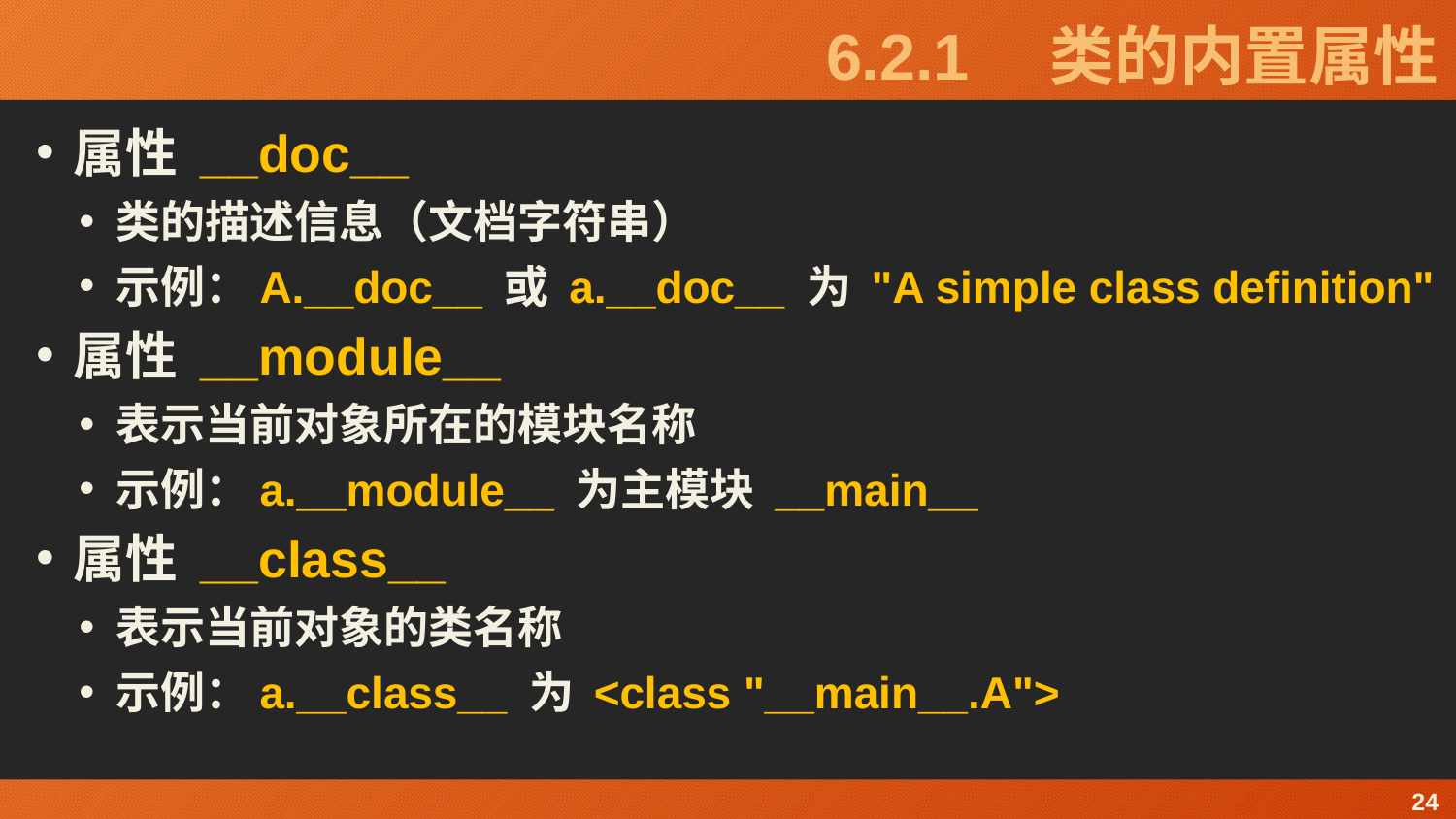

# 6.2.1　类的内置属性
属性 __doc__
类的描述信息（文档字符串）
示例：A.__doc__ 或 a.__doc__ 为 "A simple class definition"
属性 __module__
表示当前对象所在的模块名称
示例：a.__module__ 为主模块 __main__
属性 __class__
表示当前对象的类名称
示例：a.__class__ 为 <class "__main__.A">
24